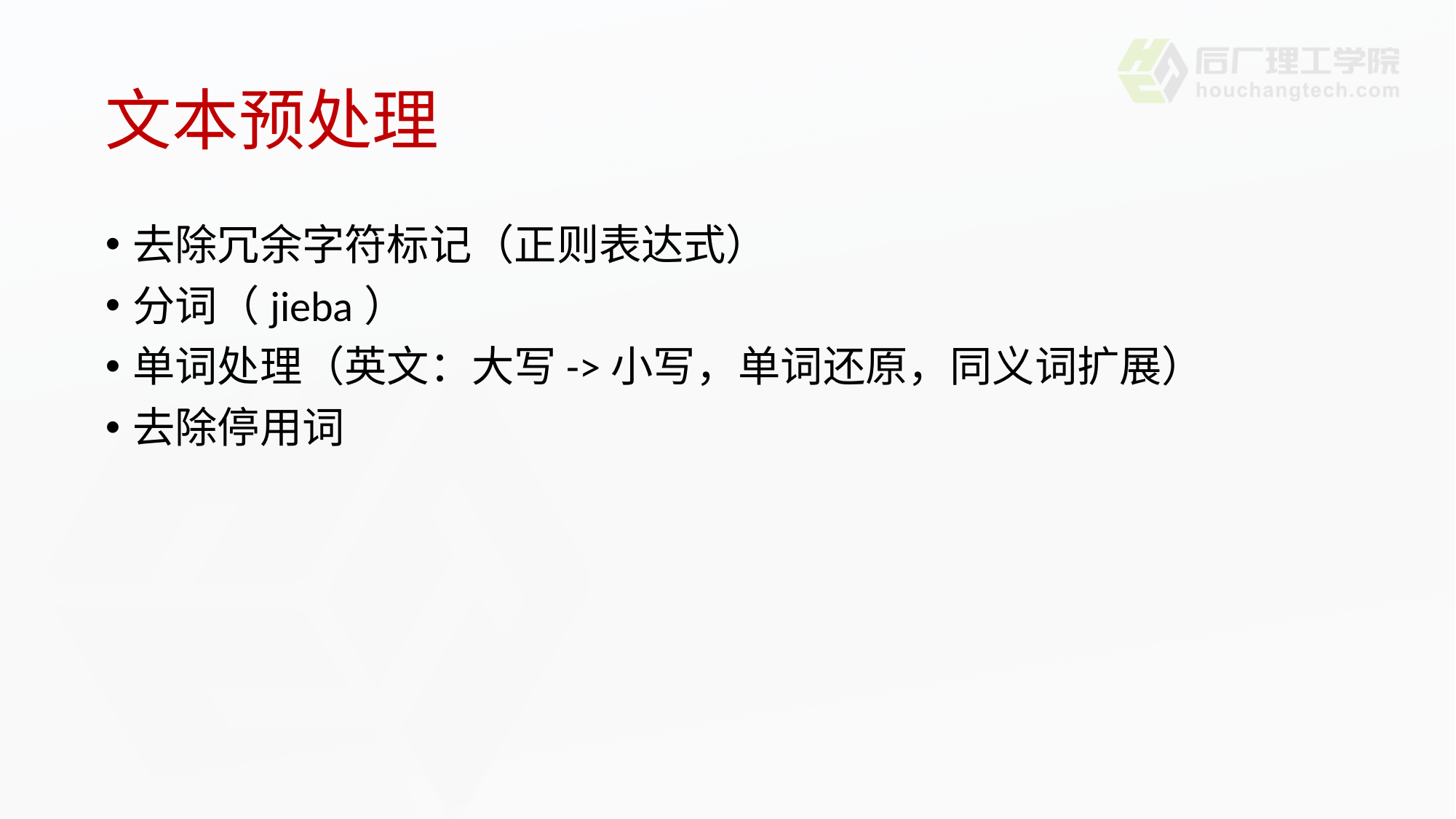

# 文本预处理
去除冗余字符标记（正则表达式）
分词（jieba）
单词处理（英文：大写->小写，单词还原，同义词扩展）
去除停用词